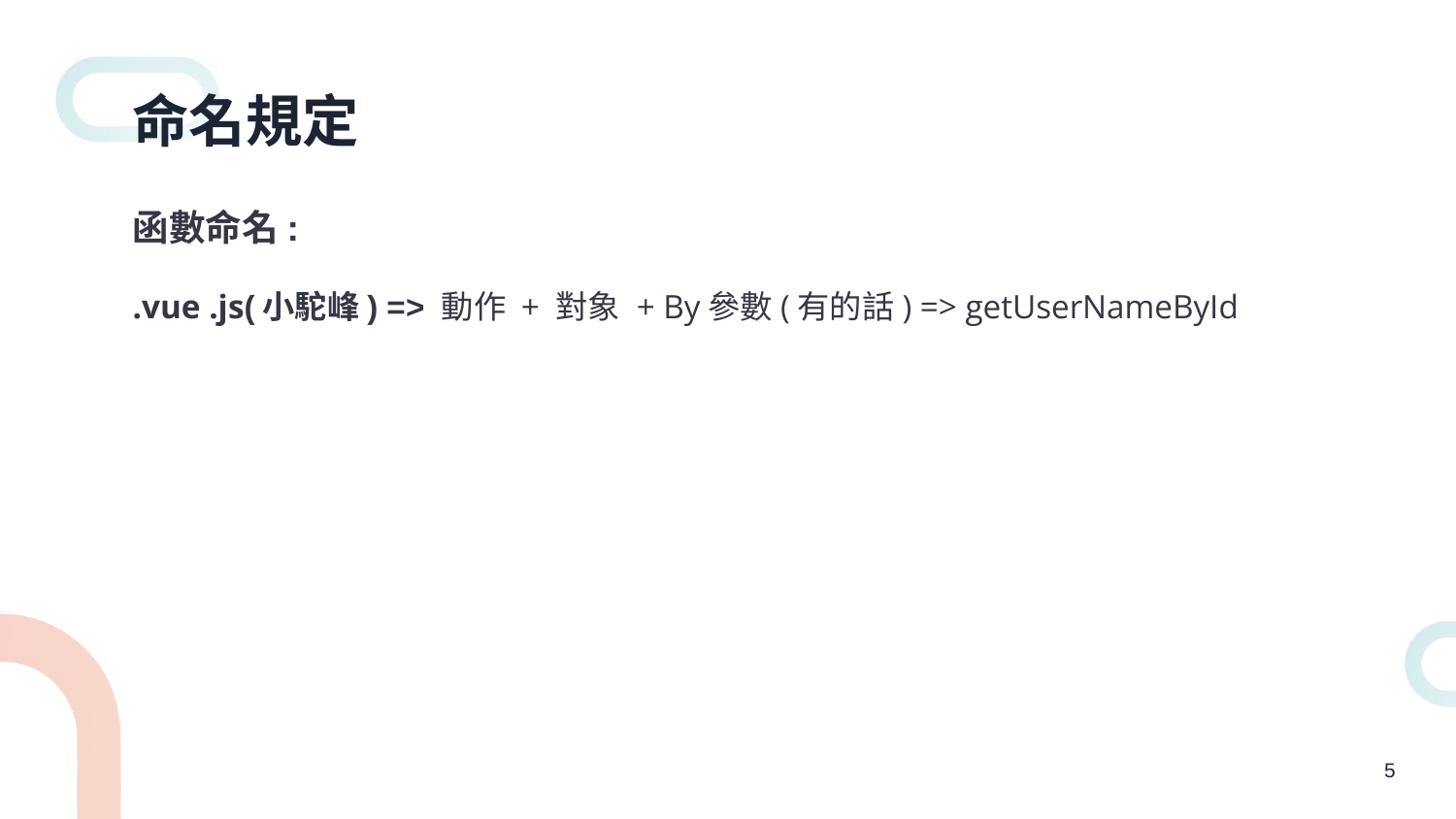

# 命名規定
函數命名:
.vue .js(小駝峰) => 動作 + 對象 + By參數(有的話) => getUserNameById

5